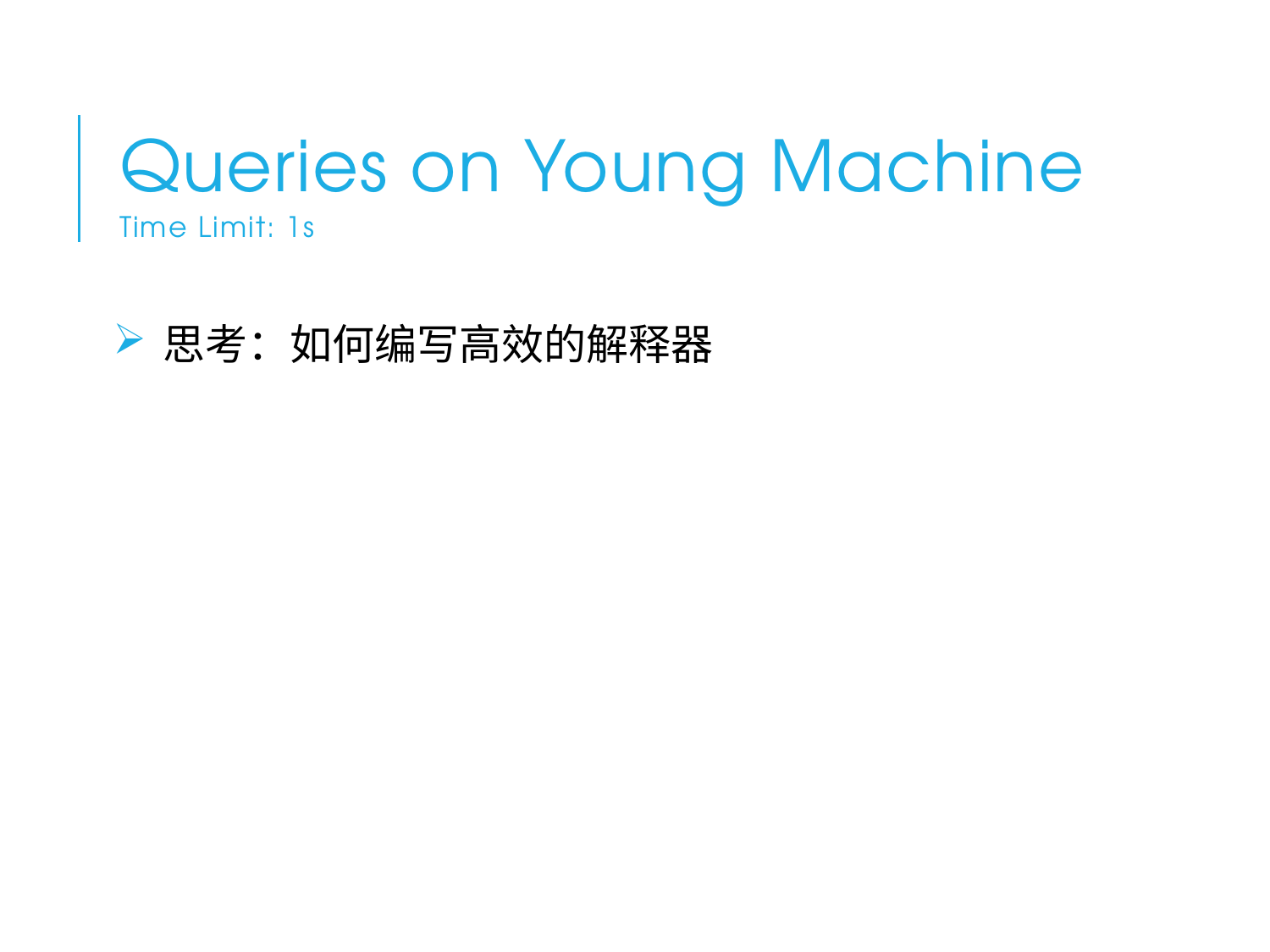

# Queries on Young Machine Time Limit: 1s
思考：如何编写高效的解释器